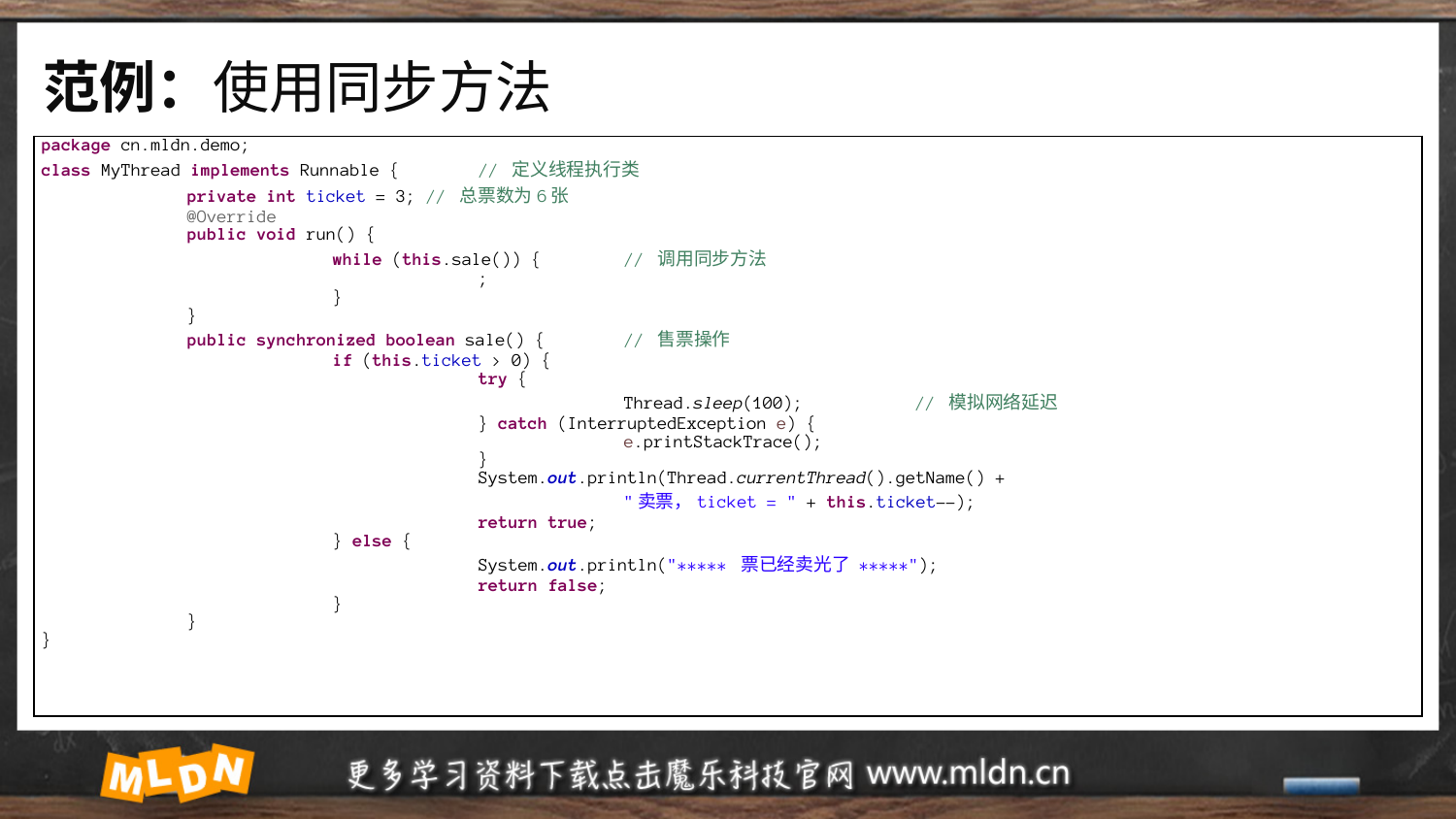

# 范例：使用同步方法
| package cn.mldn.demo; class MyThread implements Runnable { // 定义线程执行类 private int ticket = 3; // 总票数为6张 @Override public void run() { while (this.sale()) { // 调用同步方法 ; } } public synchronized boolean sale() { // 售票操作 if (this.ticket > 0) { try { Thread.sleep(100); // 模拟网络延迟 } catch (InterruptedException e) { e.printStackTrace(); } System.out.println(Thread.currentThread().getName() + "卖票，ticket = " + this.ticket--); return true; } else { System.out.println("\*\*\*\*\* 票已经卖光了 \*\*\*\*\*"); return false; } } } |
| --- |